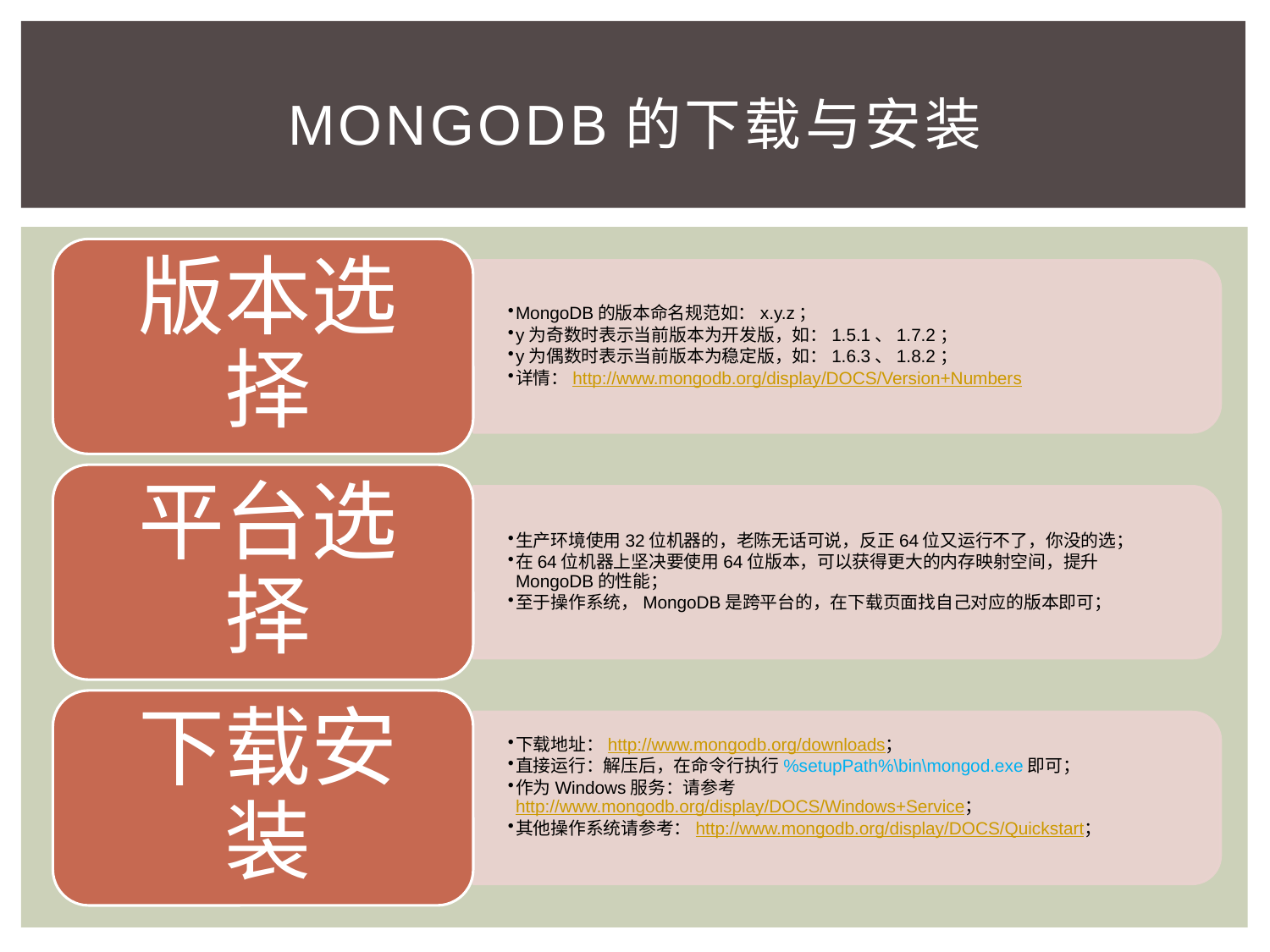

# MongoDB的下载与安装
MongoDB的版本命名规范如：x.y.z；
y为奇数时表示当前版本为开发版，如：1.5.1、1.7.2；
y为偶数时表示当前版本为稳定版，如：1.6.3、1.8.2；
详情：http://www.mongodb.org/display/DOCS/Version+Numbers
版本选择
生产环境使用32位机器的，老陈无话可说，反正64位又运行不了，你没的选；
在64位机器上坚决要使用64位版本，可以获得更大的内存映射空间，提升MongoDB的性能；
至于操作系统，MongoDB是跨平台的，在下载页面找自己对应的版本即可；
平台选择
下载地址：http://www.mongodb.org/downloads；
直接运行：解压后，在命令行执行%setupPath%\bin\mongod.exe即可；
作为Windows服务：请参考http://www.mongodb.org/display/DOCS/Windows+Service；
其他操作系统请参考：http://www.mongodb.org/display/DOCS/Quickstart；

下载安装